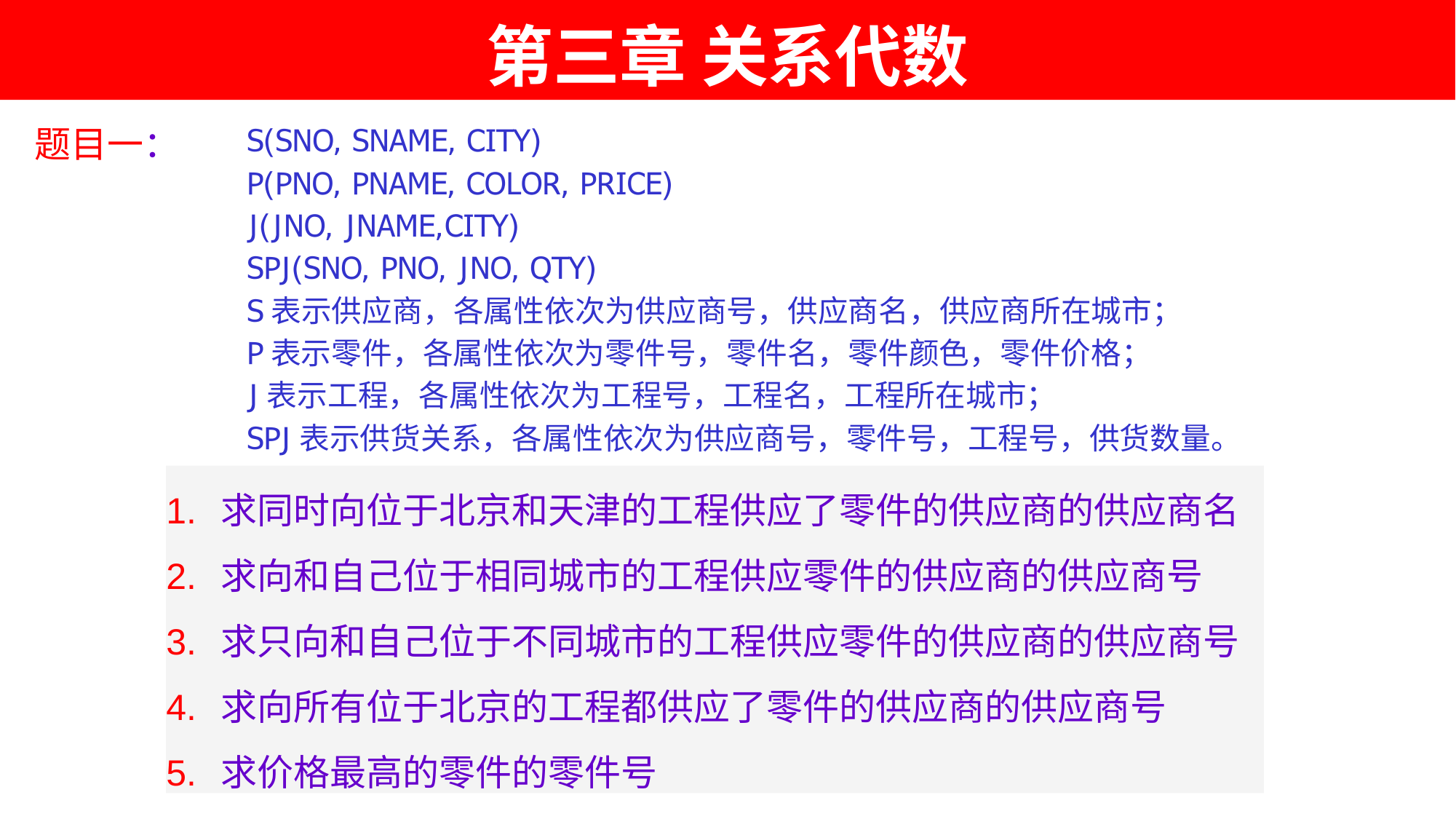

# 第三章 关系代数
题目一：
S(SNO, SNAME, CITY)
P(PNO, PNAME, COLOR, PRICE)
J(JNO, JNAME,CITY)
SPJ(SNO, PNO, JNO, QTY)
S表示供应商，各属性依次为供应商号，供应商名，供应商所在城市；
P表示零件，各属性依次为零件号，零件名，零件颜色，零件价格；
J表示工程，各属性依次为工程号，工程名，工程所在城市；
SPJ表示供货关系，各属性依次为供应商号，零件号，工程号，供货数量。
求同时向位于北京和天津的工程供应了零件的供应商的供应商名
求向和自己位于相同城市的工程供应零件的供应商的供应商号
求只向和自己位于不同城市的工程供应零件的供应商的供应商号
求向所有位于北京的工程都供应了零件的供应商的供应商号
求价格最高的零件的零件号